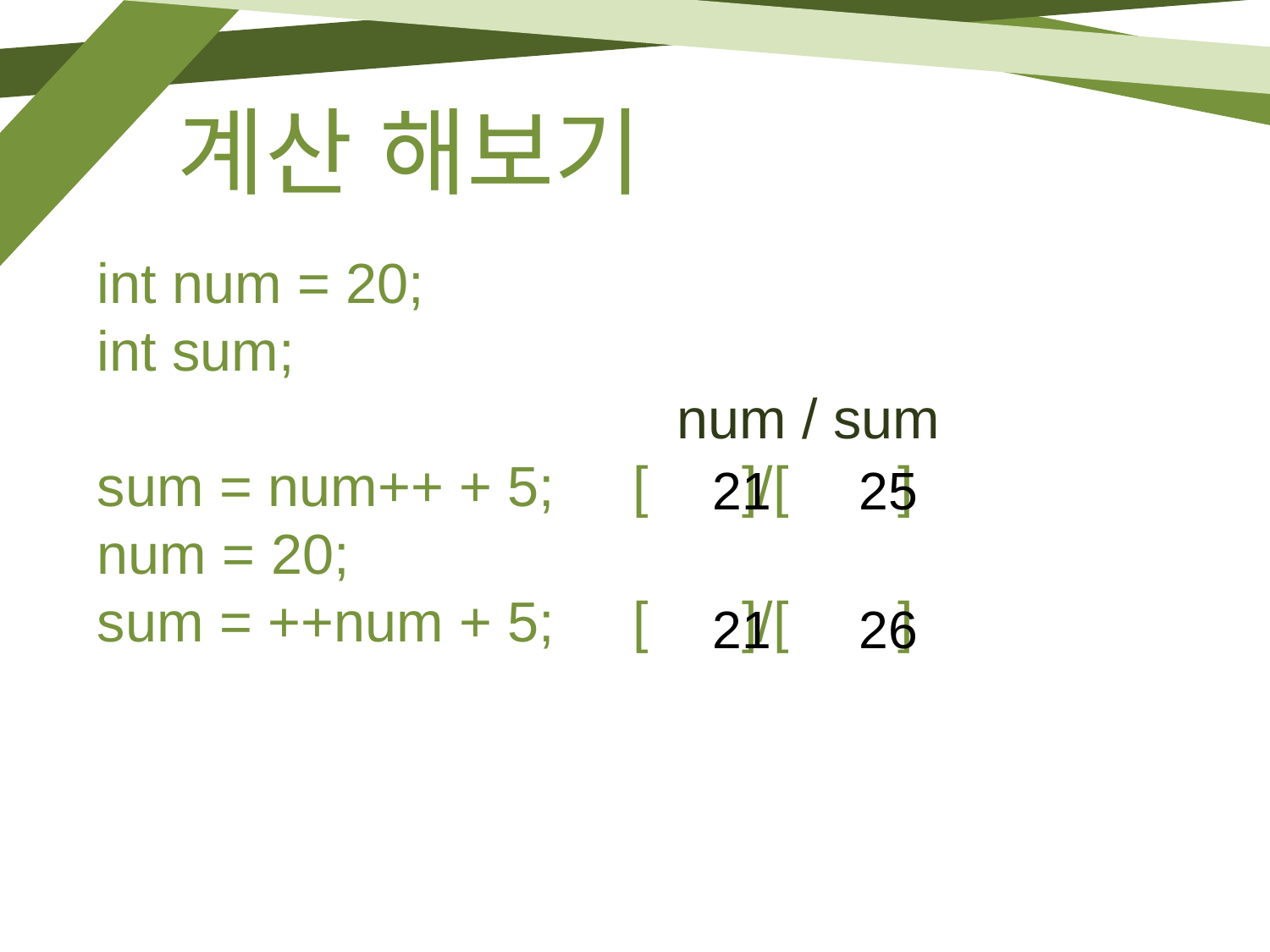

계산 해보기
int num = 20;
int sum;
                                     num / sum
sum = num++ + 5;     [      ]/[       ]
num = 20;
sum = ++num + 5;     [      ]/[       ]

21      25
21      26